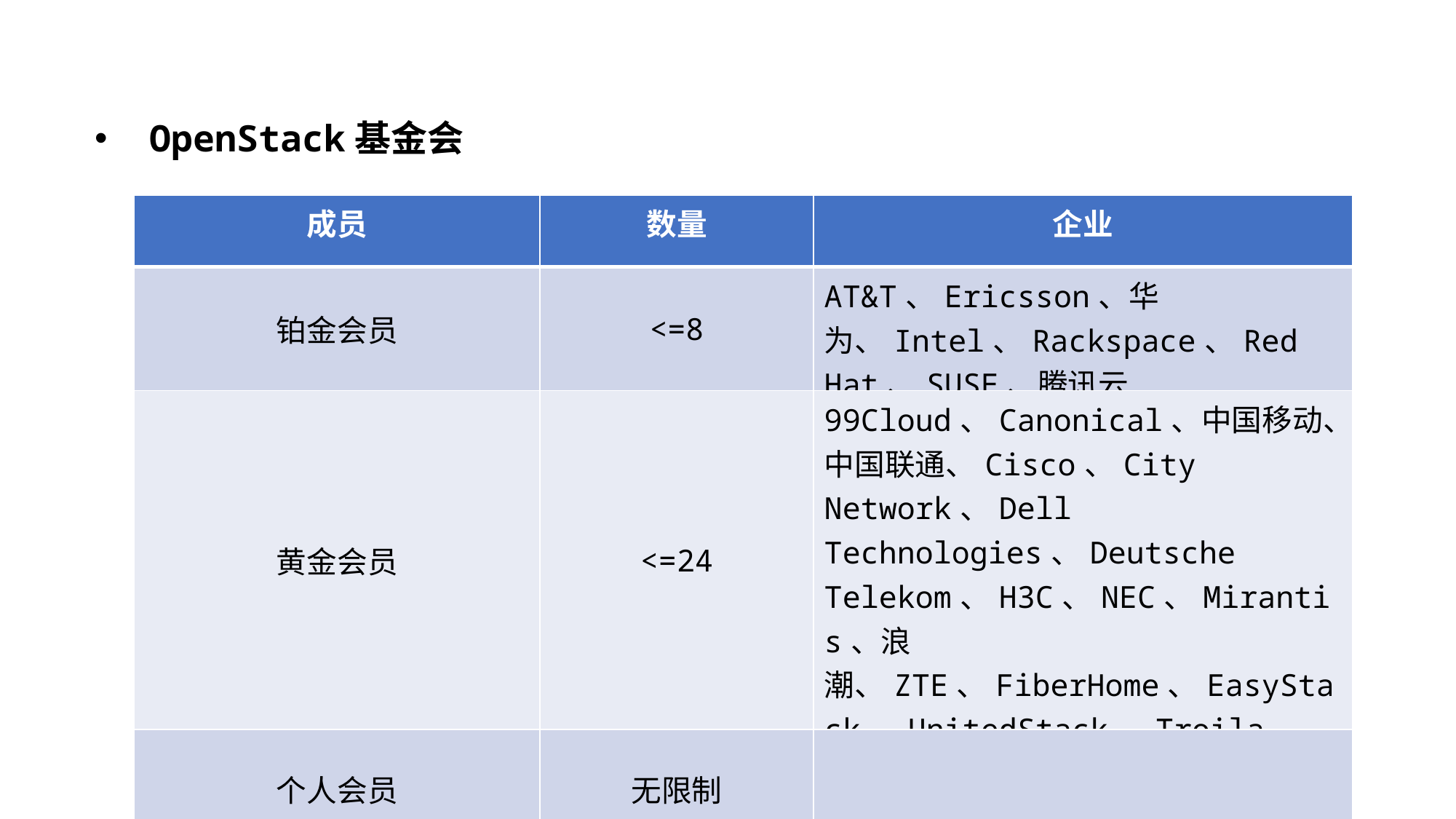

OpenStack基金会
| 成员 | 数量 | 企业 |
| --- | --- | --- |
| 铂金会员 | <=8 | AT&T、Ericsson、华为、Intel、Rackspace、Red Hat、SUSE、腾讯云 |
| 黄金会员 | <=24 | 99Cloud、Canonical、中国移动、中国联通、Cisco、City Network、Dell Technologies、Deutsche Telekom、H3C、NEC、Mirantis、浪潮、ZTE、FiberHome、EasyStack、UnitedStack、Troila Technology |
| 个人会员 | 无限制 |  |